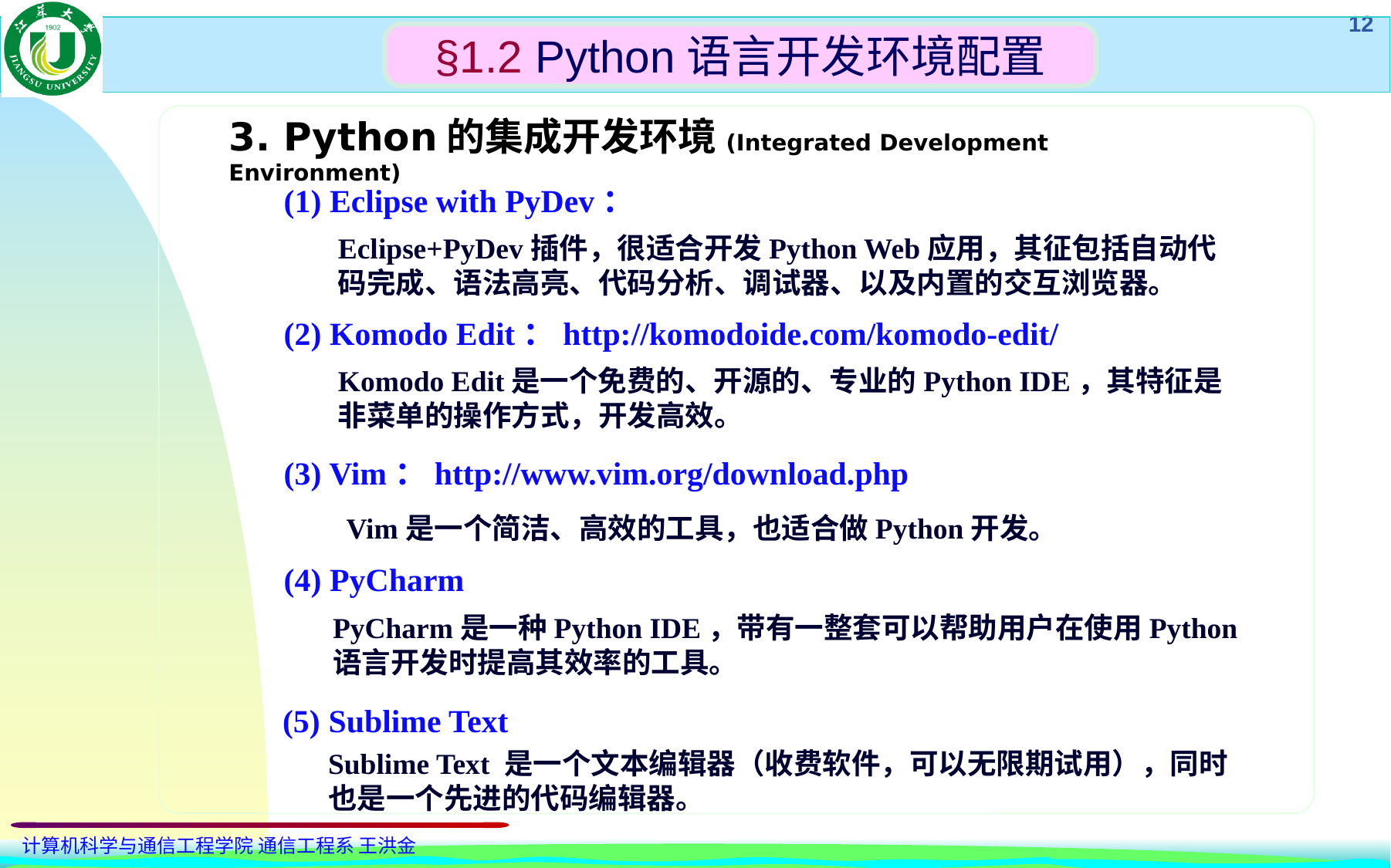

§1.2 Python语言开发环境配置
3. Python的集成开发环境(Integrated Development Environment)
(1) Eclipse with PyDev：
Eclipse+PyDev插件，很适合开发Python Web应用，其征包括自动代码完成、语法高亮、代码分析、调试器、以及内置的交互浏览器。
(2) Komodo Edit：http://komodoide.com/komodo-edit/
Komodo Edit是一个免费的、开源的、专业的Python IDE，其特征是非菜单的操作方式，开发高效。
(3) Vim：http://www.vim.org/download.php
Vim是一个简洁、高效的工具，也适合做Python开发。
(4) PyCharm
PyCharm是一种Python IDE，带有一整套可以帮助用户在使用Python语言开发时提高其效率的工具。
(5) Sublime Text
Sublime Text 是一个文本编辑器（收费软件，可以无限期试用），同时也是一个先进的代码编辑器。